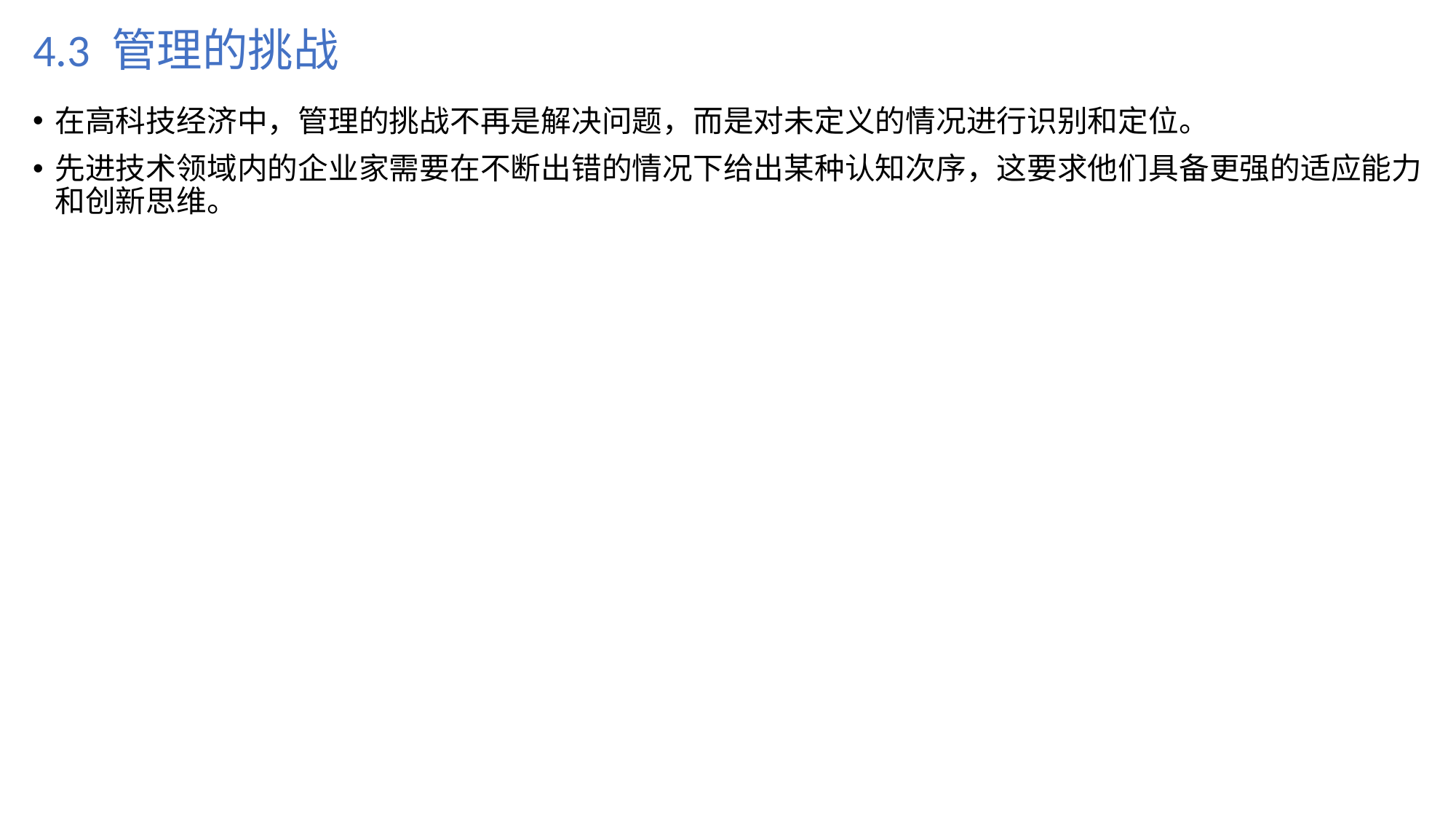

# 4.3 管理的挑战
在高科技经济中，管理的挑战不再是解决问题，而是对未定义的情况进行识别和定位。
先进技术领域内的企业家需要在不断出错的情况下给出某种认知次序，这要求他们具备更强的适应能力和创新思维。